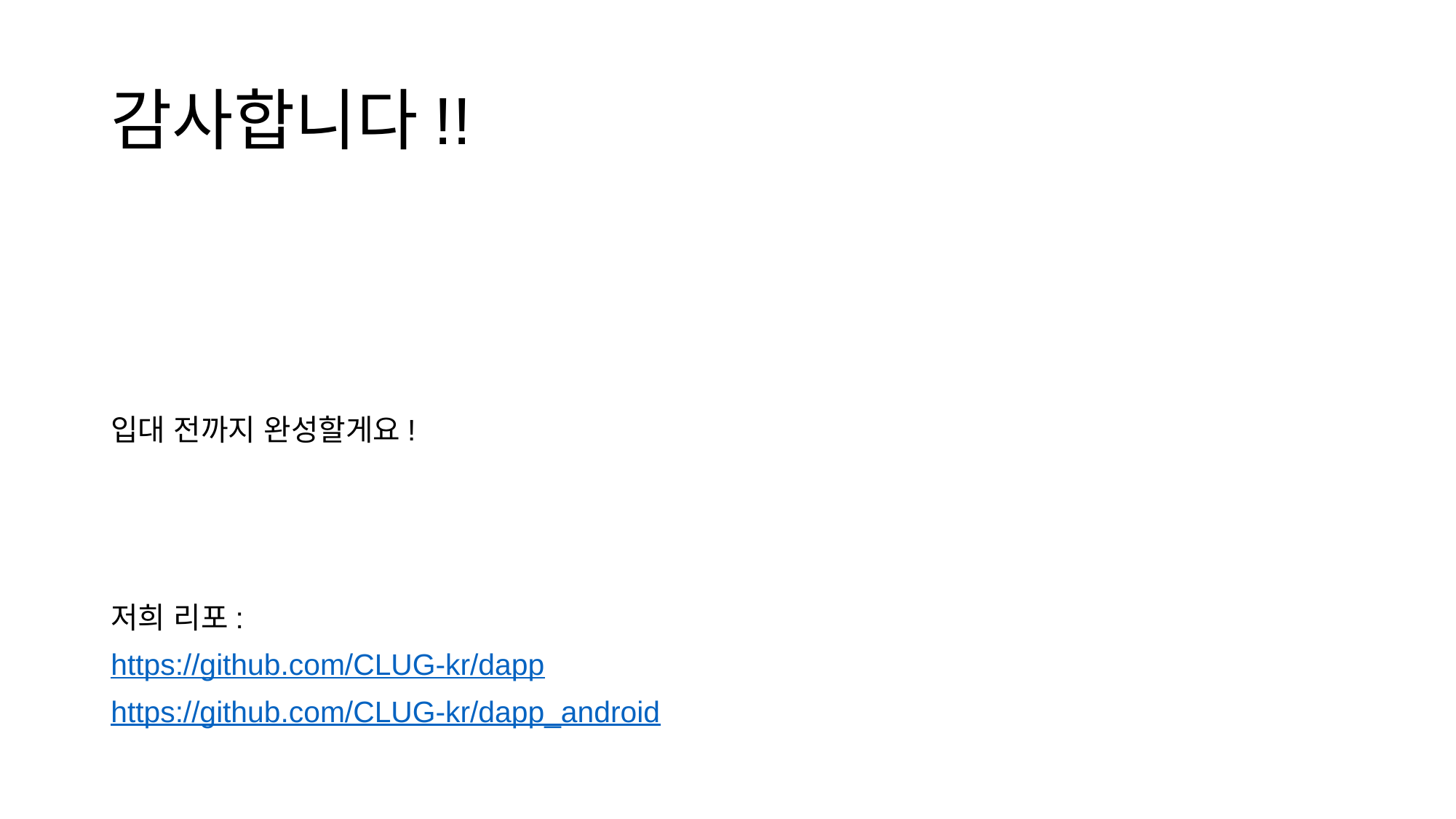

# 감사합니다!!

입대 전까지 완성할게요!

저희 리포:
https://github.com/CLUG-kr/dapp
https://github.com/CLUG-kr/dapp_android